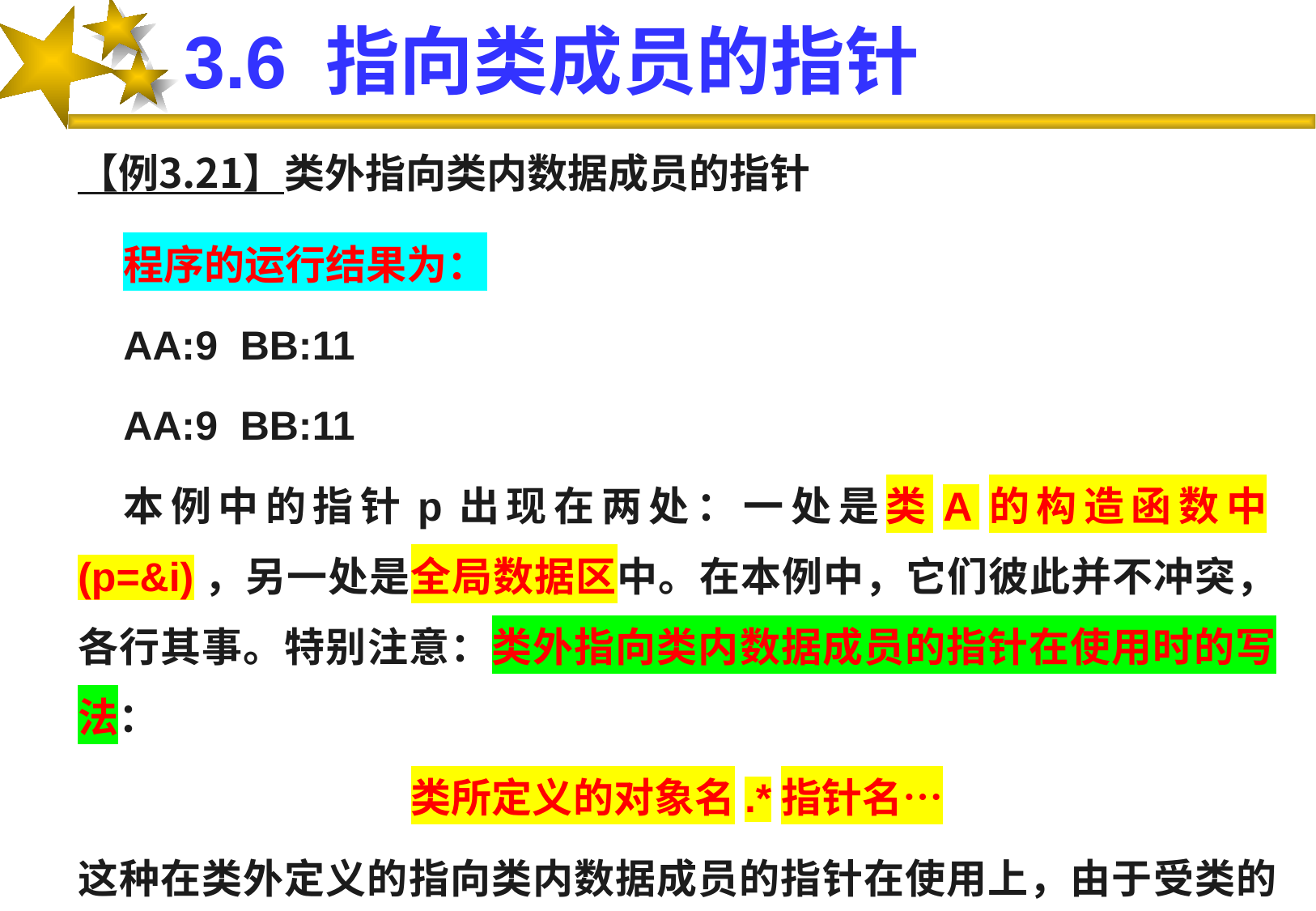

# 3.6 指向类成员的指针
【例3.21】类外指向类内数据成员的指针
程序的运行结果为：
AA:9  BB:11
AA:9  BB:11
本例中的指针p出现在两处：一处是类A的构造函数中(p=&i)，另一处是全局数据区中。在本例中，它们彼此并不冲突，各行其事。特别注意：类外指向类内数据成员的指针在使用时的写法：
类所定义的对象名.*指针名…
这种在类外定义的指向类内数据成员的指针在使用上，由于受类的数据封装特性的限制，其所指数据成员只能处于public区域中